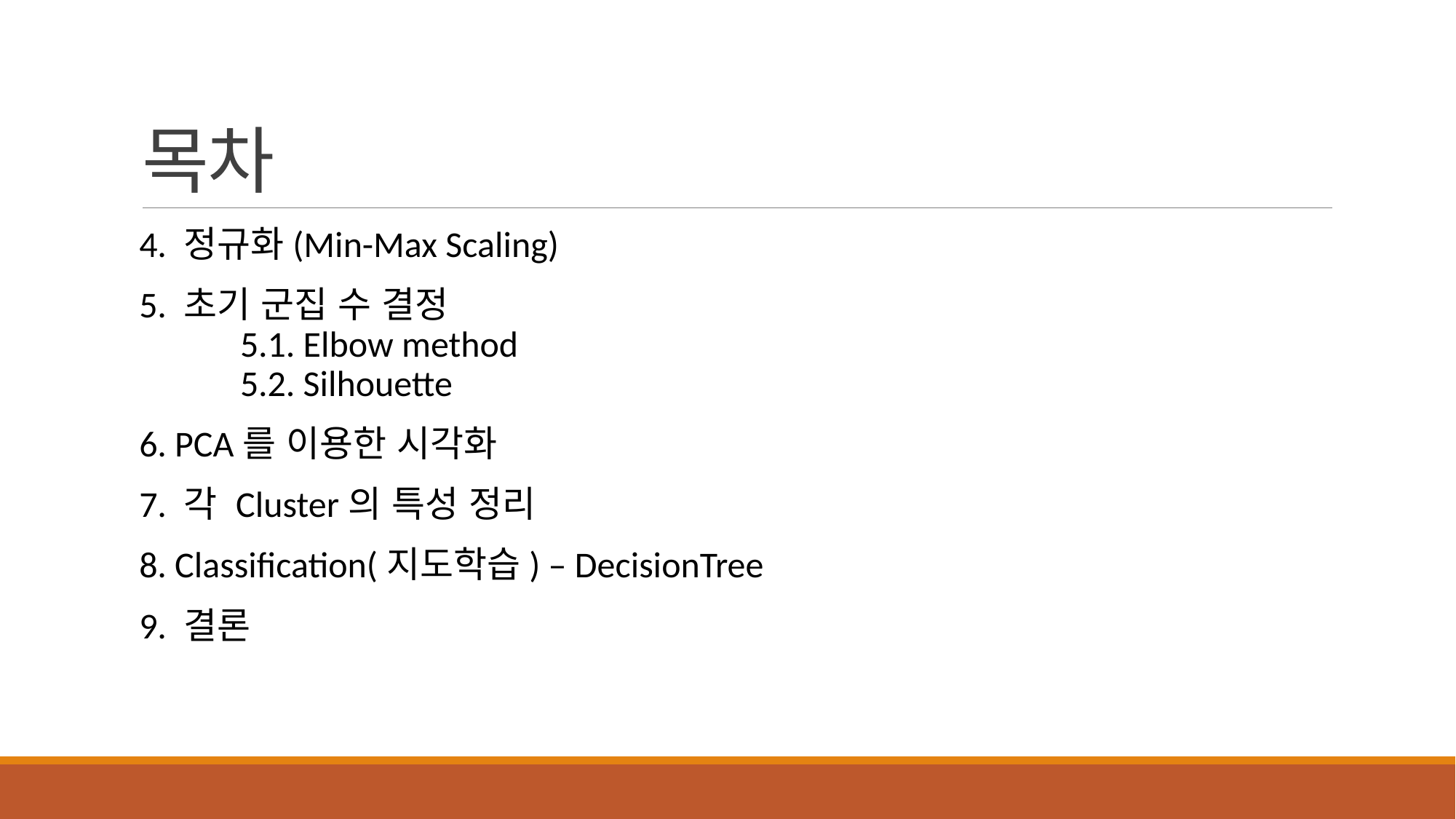

# 목차
4. 정규화(Min-Max Scaling)
5. 초기 군집 수 결정
	5.1. Elbow method
	5.2. Silhouette
6. PCA를 이용한 시각화
7. 각 Cluster의 특성 정리
8. Classification(지도학습) – DecisionTree
9. 결론